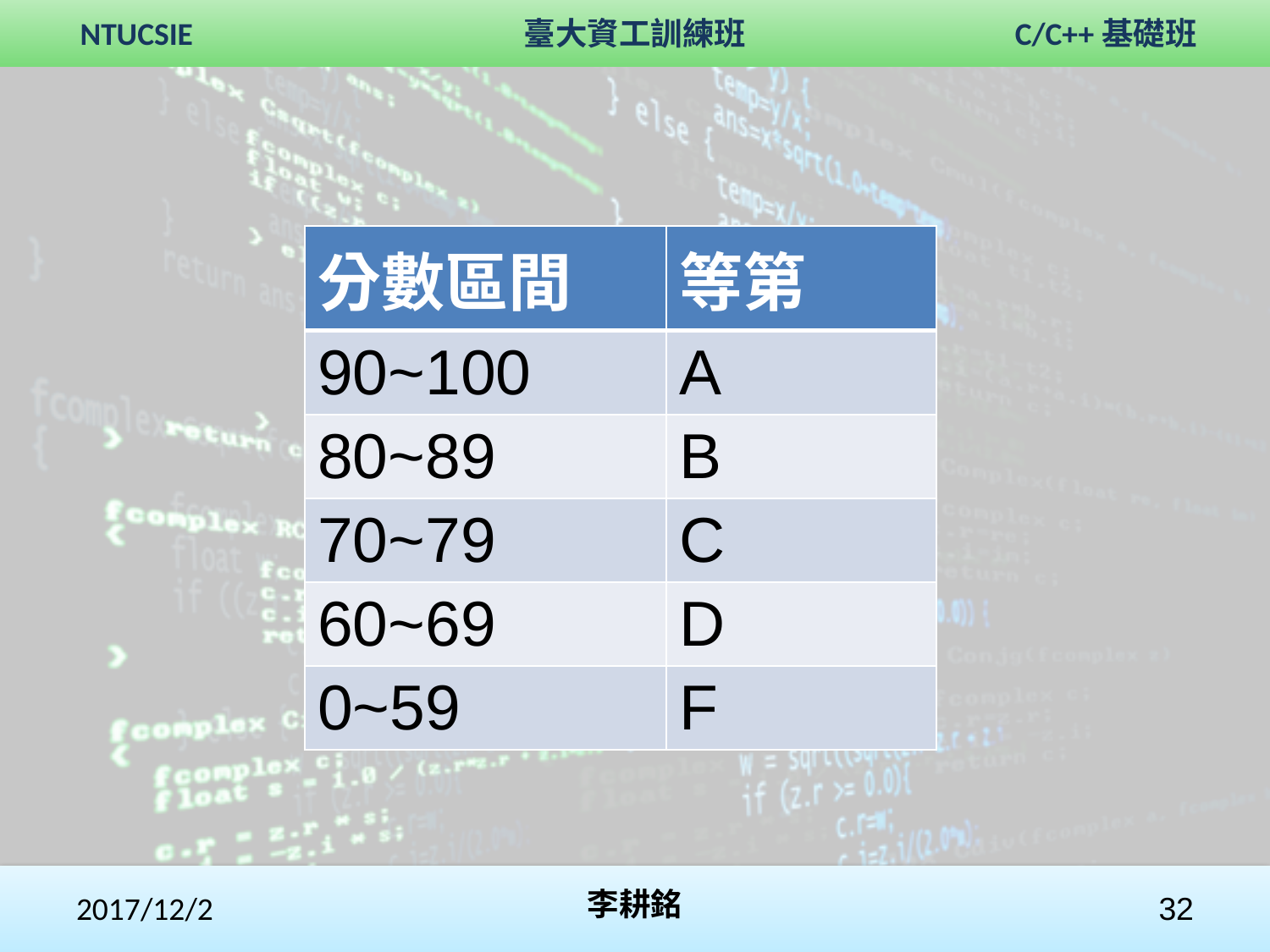

#
| 分數區間 | 等第 |
| --- | --- |
| 90~100 | A |
| 80~89 | B |
| 70~79 | C |
| 60~69 | D |
| 0~59 | F |
2017/12/2
李耕銘
32